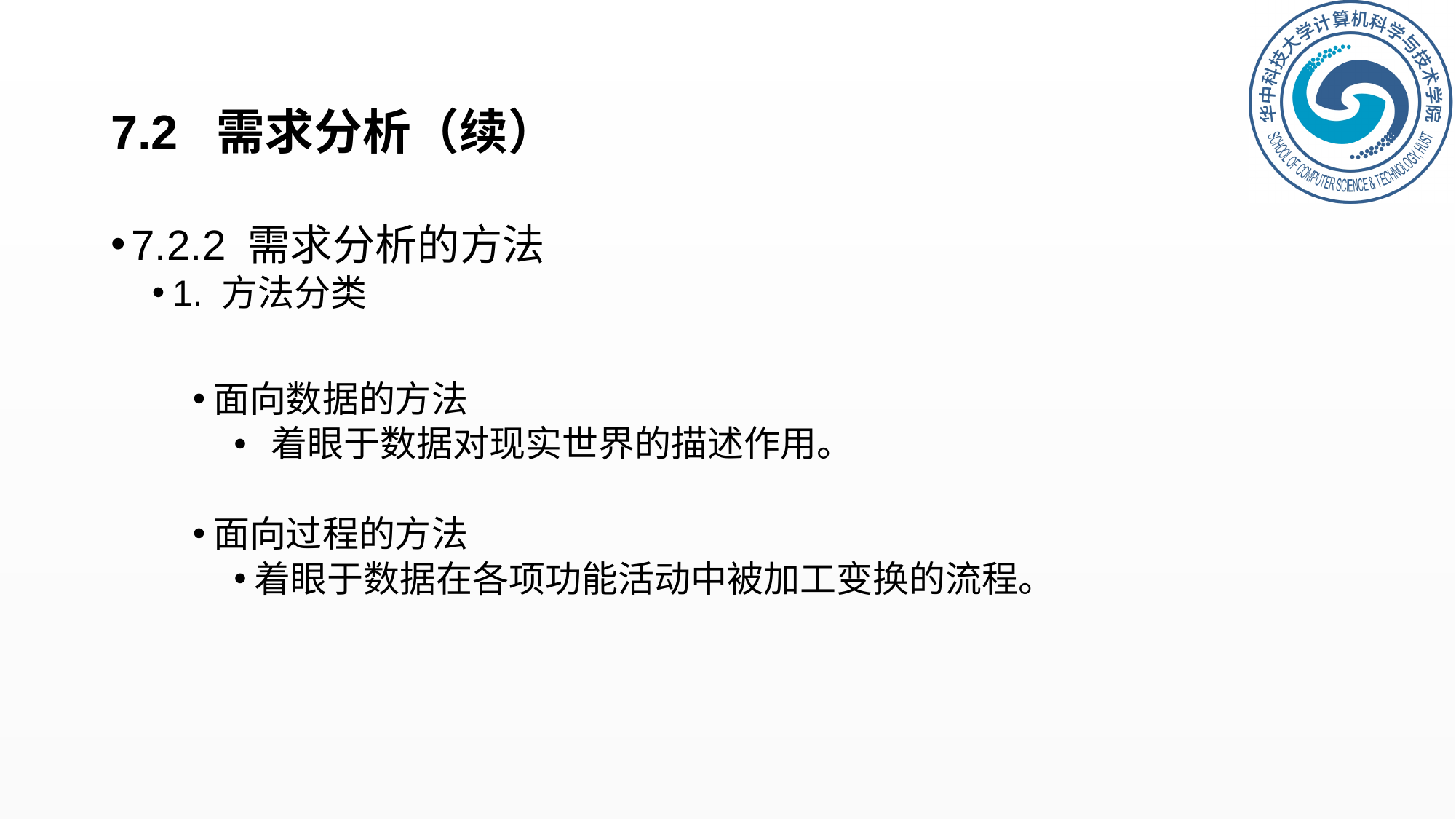

# 7.2  需求分析（续）
7.2.2 需求分析的方法
1. 方法分类

面向数据的方法
 着眼于数据对现实世界的描述作用。

面向过程的方法
着眼于数据在各项功能活动中被加工变换的流程。